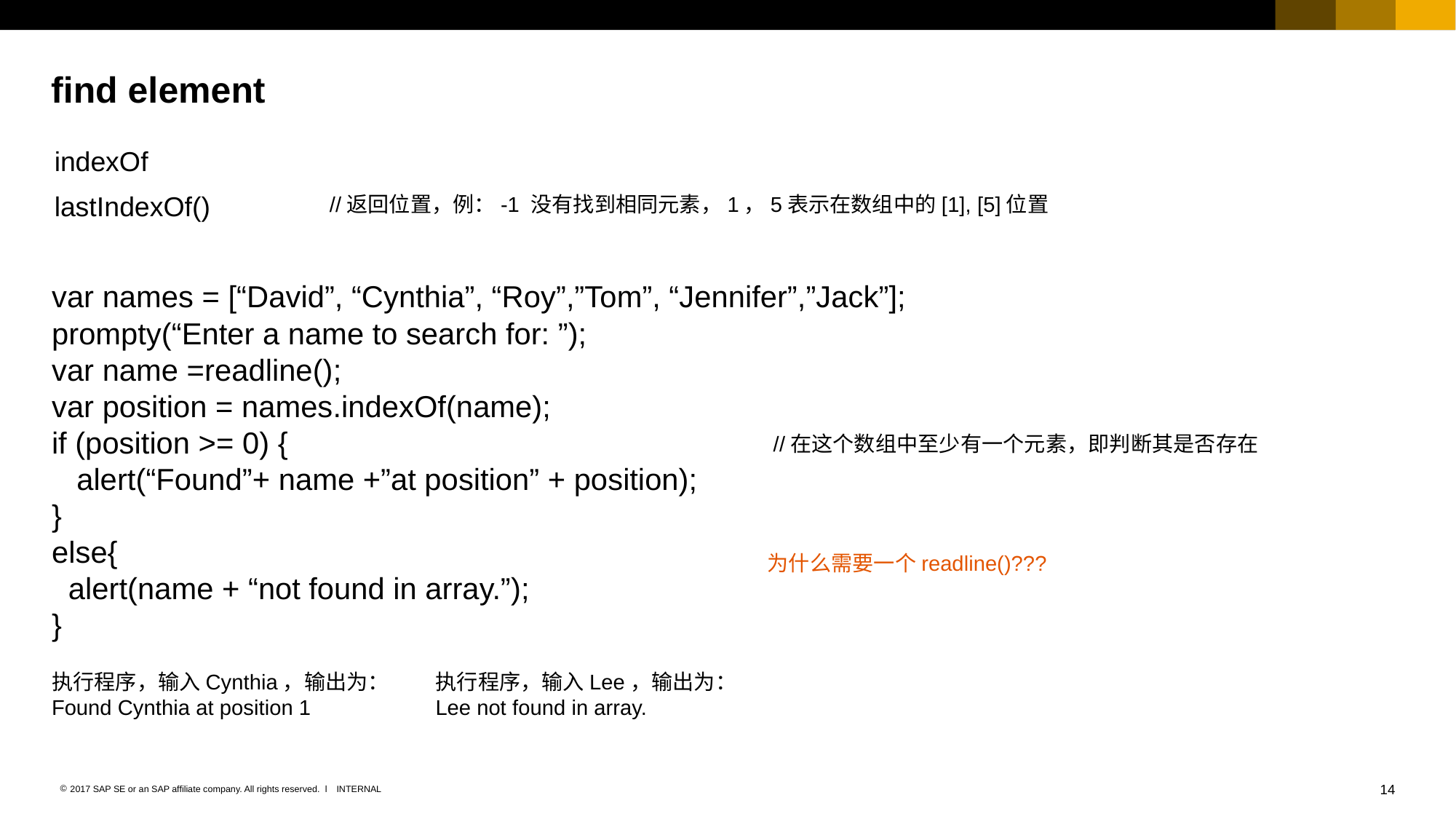

# find element
indexOf
//返回位置，例：-1 没有找到相同元素，1，5表示在数组中的[1], [5]位置
lastIndexOf()
var names = [“David”, “Cynthia”, “Roy”,”Tom”, “Jennifer”,”Jack”];
prompty(“Enter a name to search for: ”);
var name =readline();
var position = names.indexOf(name);
if (position >= 0) {
   alert(“Found”+ name +”at position” + position);
}
else{
  alert(name + “not found in array.”);
}
//在这个数组中至少有一个元素，即判断其是否存在
为什么需要一个readline()???
执行程序，输入Cynthia，输出为：
Found Cynthia at position 1
执行程序，输入Lee，输出为：
Lee not found in array.
14